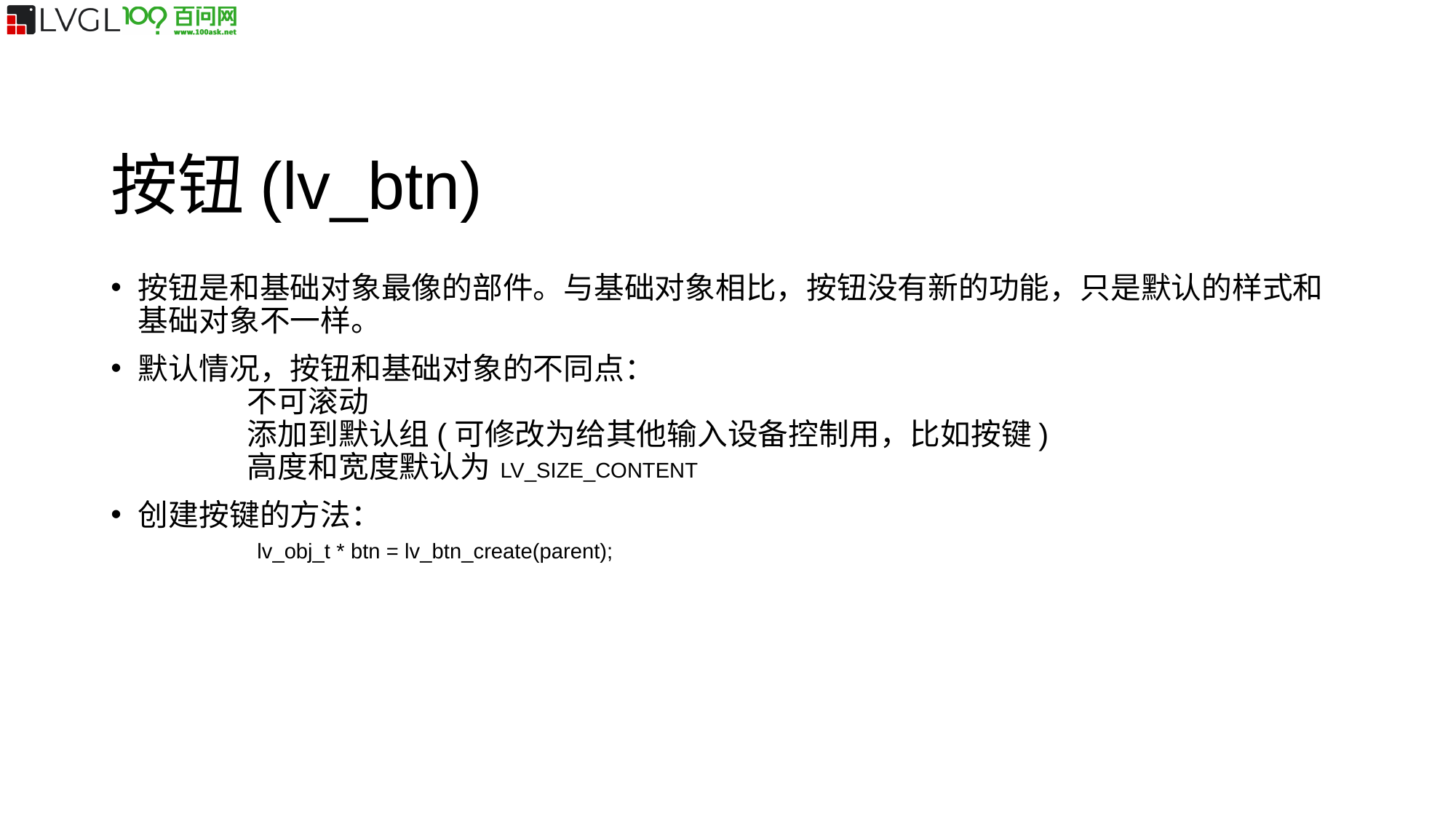

按钮(lv_btn)
按钮是和基础对象最像的部件。与基础对象相比，按钮没有新的功能，只是默认的样式和基础对象不一样。
默认情况，按钮和基础对象的不同点：
	不可滚动
	添加到默认组(可修改为给其他输入设备控制用，比如按键)
	高度和宽度默认为 LV_SIZE_CONTENT
创建按键的方法：
	 lv_obj_t * btn = lv_btn_create(parent);